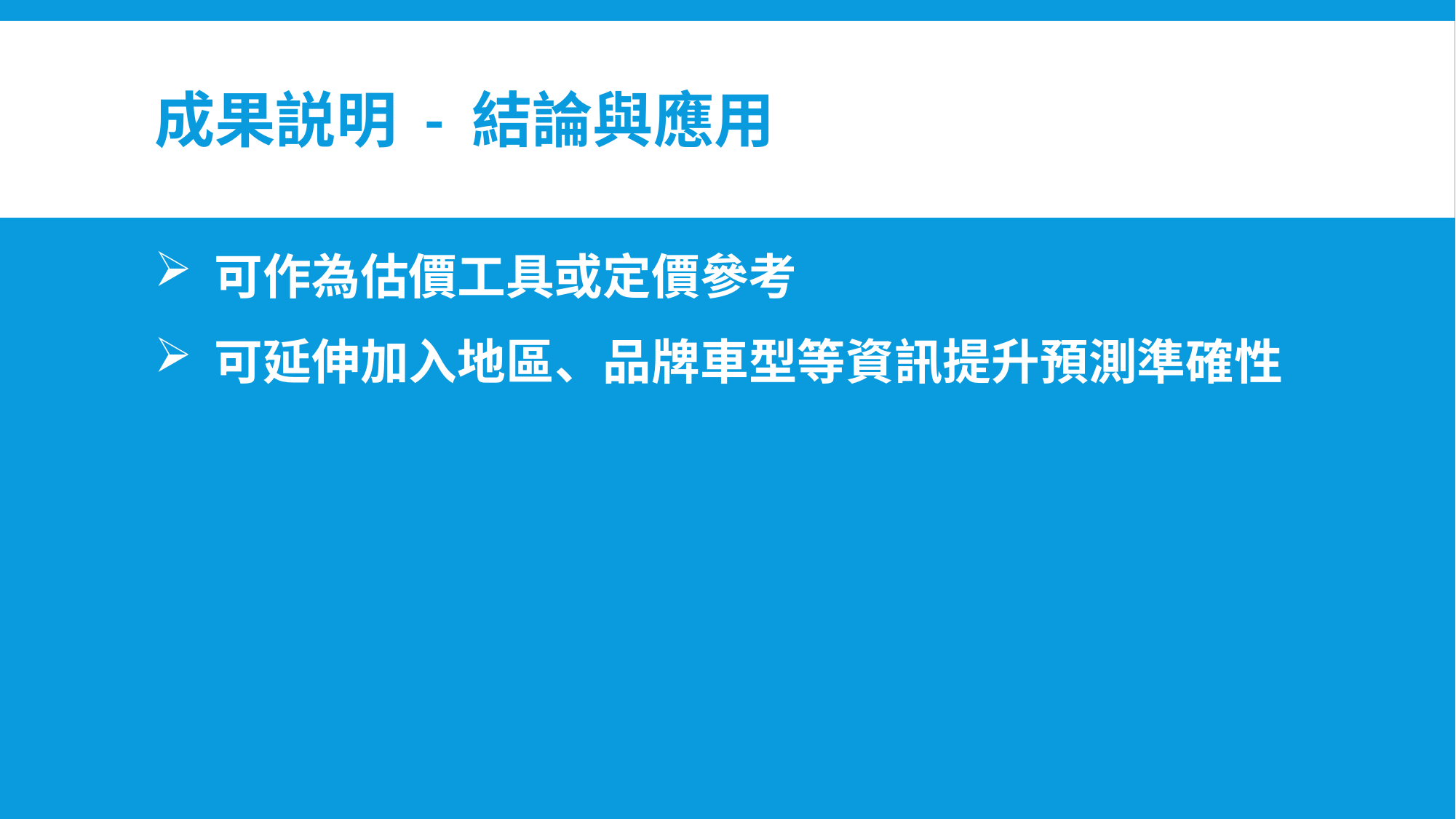

# 成果説明 - 結論與應用
可作為估價工具或定價參考
可延伸加入地區、品牌車型等資訊提升預測準確性